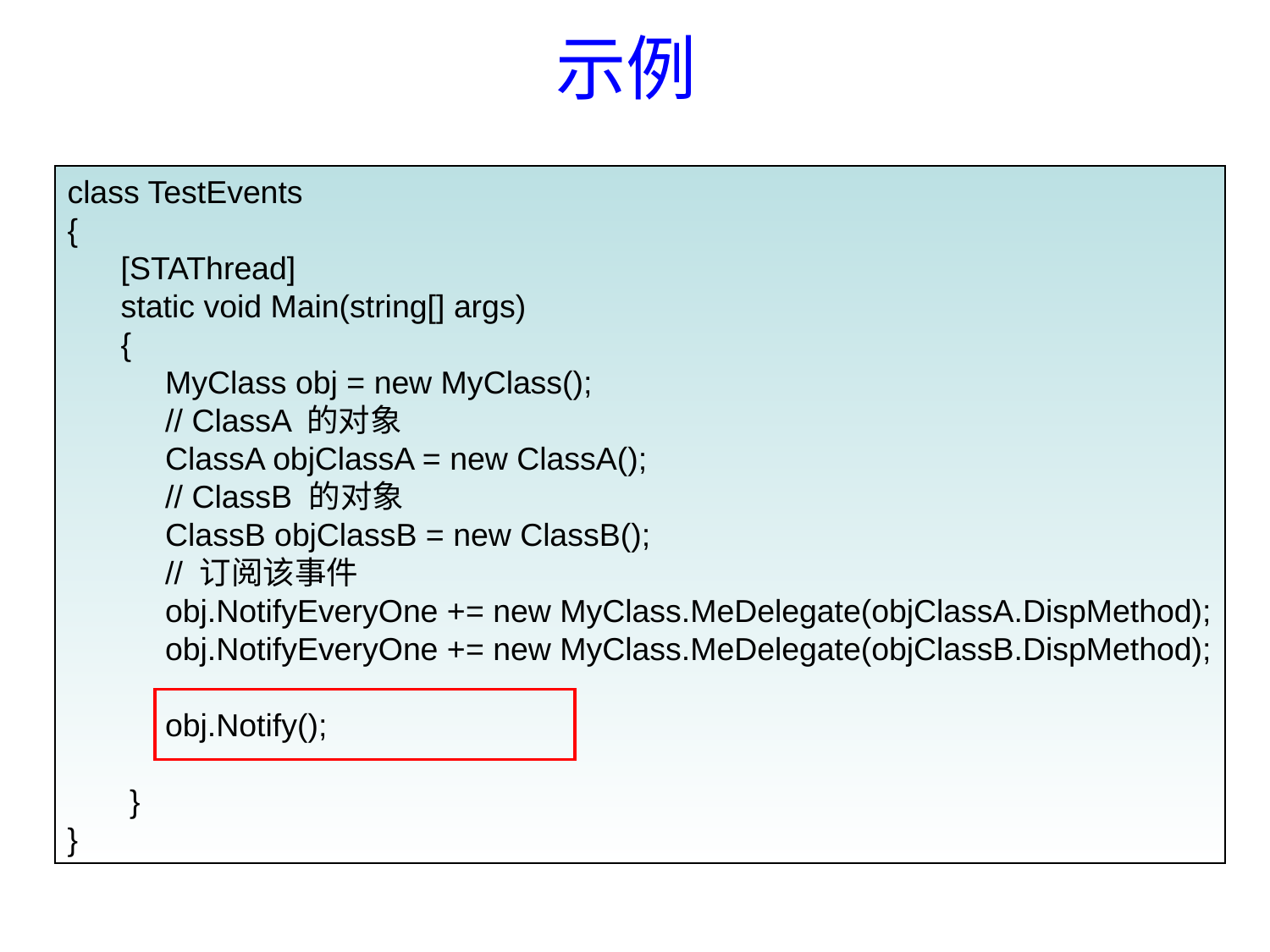

# 示例
class TestEvents
{
      [STAThread]
      static void Main(string[] args)
      {
           MyClass obj = new MyClass();
           // ClassA 的对象
           ClassA objClassA = new ClassA();
           // ClassB 的对象
           ClassB objClassB = new ClassB();
           // 订阅该事件
           obj.NotifyEveryOne += new MyClass.MeDelegate(objClassA.DispMethod);
           obj.NotifyEveryOne += new MyClass.MeDelegate(objClassB.DispMethod);

           obj.Notify();

       }
}